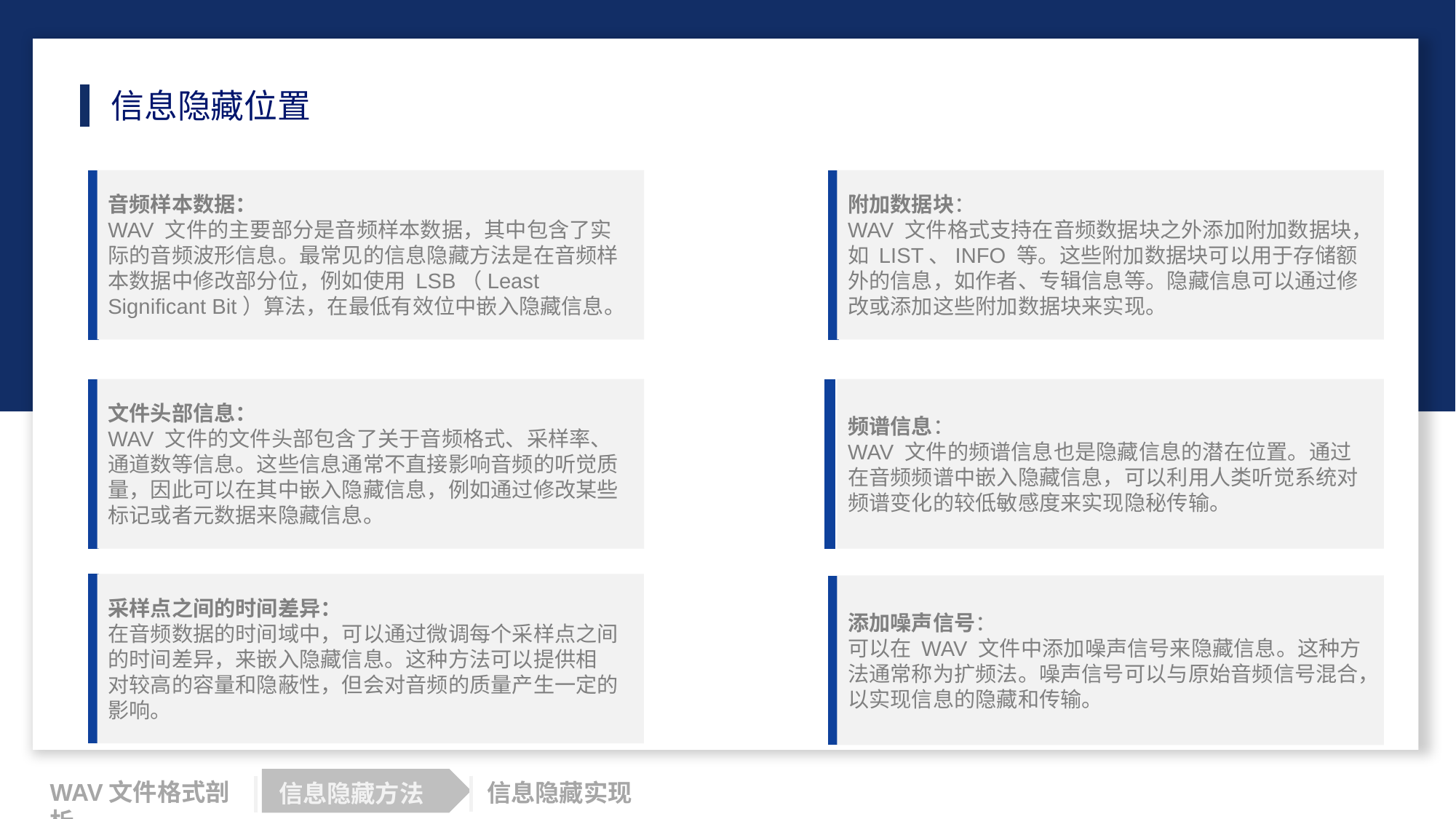

信息隐藏位置
音频样本数据：
WAV 文件的主要部分是音频样本数据，其中包含了实际的音频波形信息。最常见的信息隐藏方法是在音频样本数据中修改部分位，例如使用 LSB（Least Significant Bit）算法，在最低有效位中嵌入隐藏信息。
附加数据块：
WAV 文件格式支持在音频数据块之外添加附加数据块，如 LIST、INFO 等。这些附加数据块可以用于存储额外的信息，如作者、专辑信息等。隐藏信息可以通过修改或添加这些附加数据块来实现。
文件头部信息：
WAV 文件的文件头部包含了关于音频格式、采样率、通道数等信息。这些信息通常不直接影响音频的听觉质量，因此可以在其中嵌入隐藏信息，例如通过修改某些标记或者元数据来隐藏信息。
频谱信息：
WAV 文件的频谱信息也是隐藏信息的潜在位置。通过在音频频谱中嵌入隐藏信息，可以利用人类听觉系统对频谱变化的较低敏感度来实现隐秘传输。
采样点之间的时间差异：
在音频数据的时间域中，可以通过微调每个采样点之间的时间差异，来嵌入隐藏信息。这种方法可以提供相
对较高的容量和隐蔽性，但会对音频的质量产生一定的影响。
添加噪声信号：
可以在 WAV 文件中添加噪声信号来隐藏信息。这种方法通常称为扩频法。噪声信号可以与原始音频信号混合，以实现信息的隐藏和传输。

WAV文件格式剖析

信息隐藏实现
信息隐藏方法